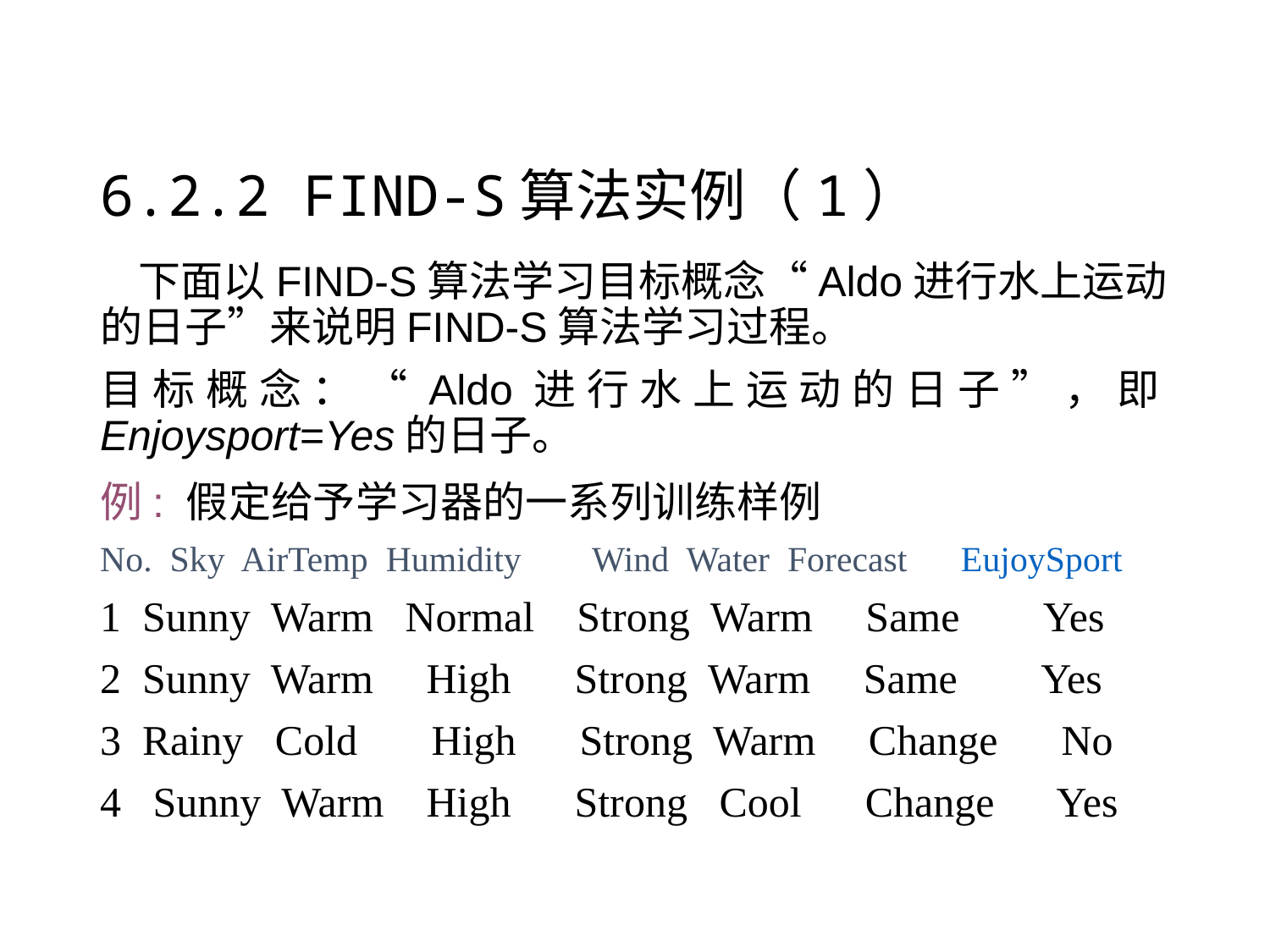

# 6.2.2 FIND-S算法实例（1）
      下面以FIND-S算法学习目标概念“Aldo进行水上运动的日子”来说明FIND-S算法学习过程。
目标概念：“Aldo进行水上运动的日子”，即Enjoysport=Yes的日子。
例: 假定给予学习器的一系列训练样例
No.  Sky  AirTemp  Humidity        Wind  Water  Forecast      EujoySport
1  Sunny  Warm   Normal    Strong  Warm     Same        Yes
2  Sunny  Warm     High      Strong  Warm     Same        Yes
3  Rainy   Cold       High      Strong  Warm     Change      No
4   Sunny  Warm    High      Strong   Cool      Change      Yes